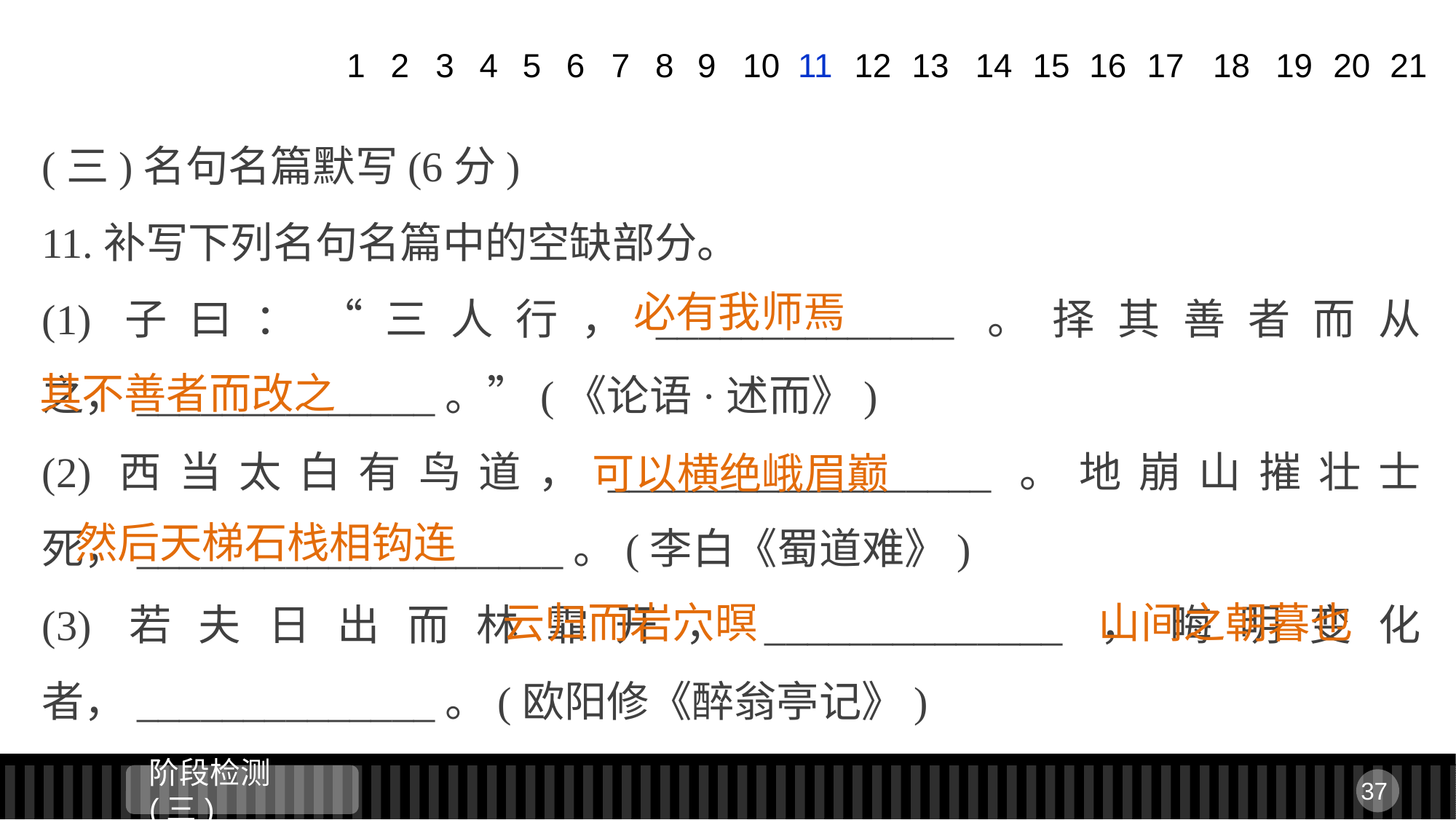

1
2
3
4
5
6
7
8
9
11
12
13
14
15
16
17
18
19
20
21
10
(三)名句名篇默写(6分)
11.补写下列名句名篇中的空缺部分。
(1)子曰：“三人行，______________。择其善者而从之，______________。”(《论语·述而》)
(2)西当太白有鸟道，__________________。地崩山摧壮士死，____________________。(李白《蜀道难》)
(3)若夫日出而林霏开，______________，晦明变化者，______________。(欧阳修《醉翁亭记》)
必有我师焉
其不善者而改之
可以横绝峨眉巅
然后天梯石栈相钩连
山间之朝暮也
云归而岩穴暝